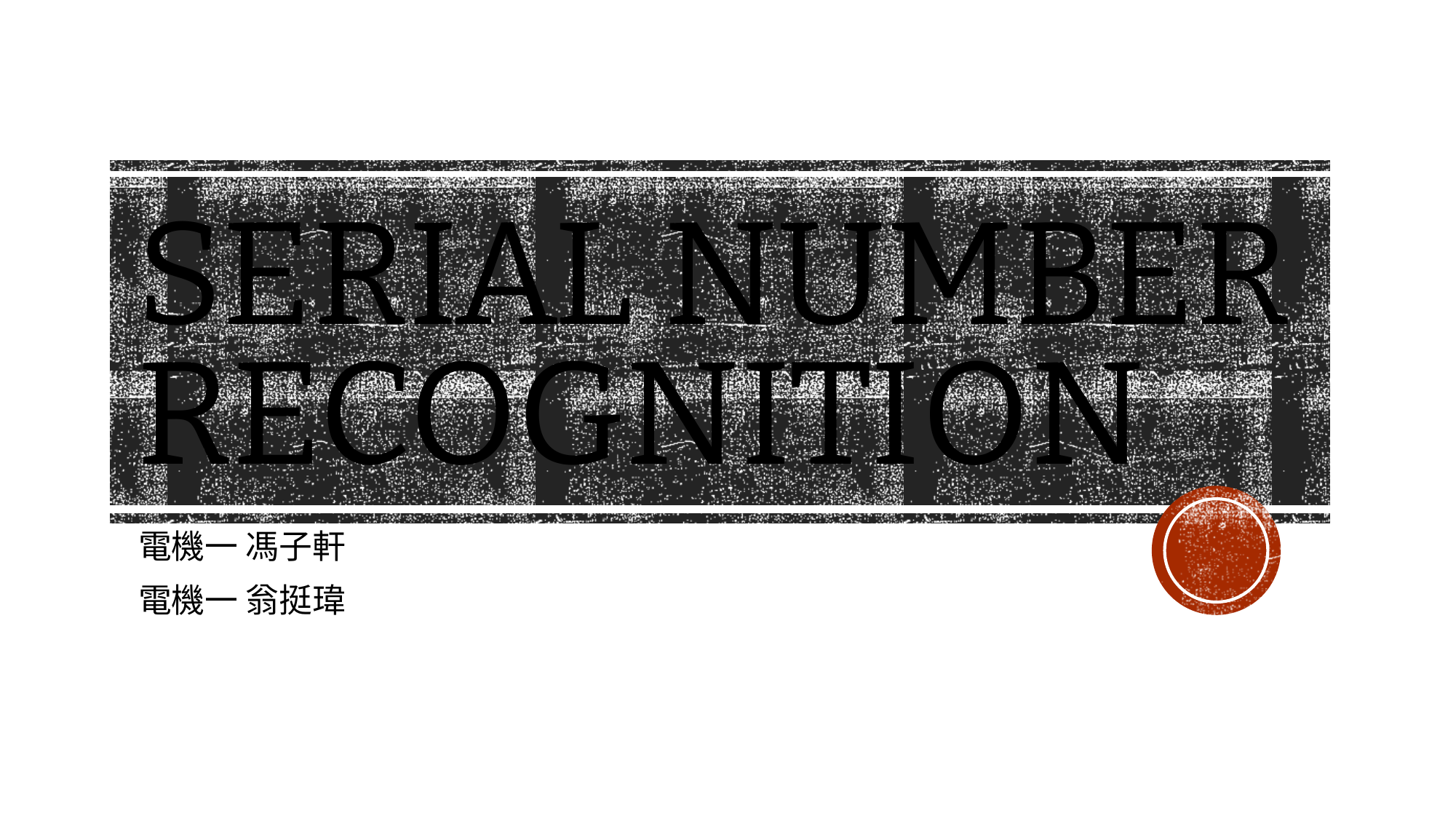

# Serial number recognition
電機一 馮子軒
電機一 翁挺瑋